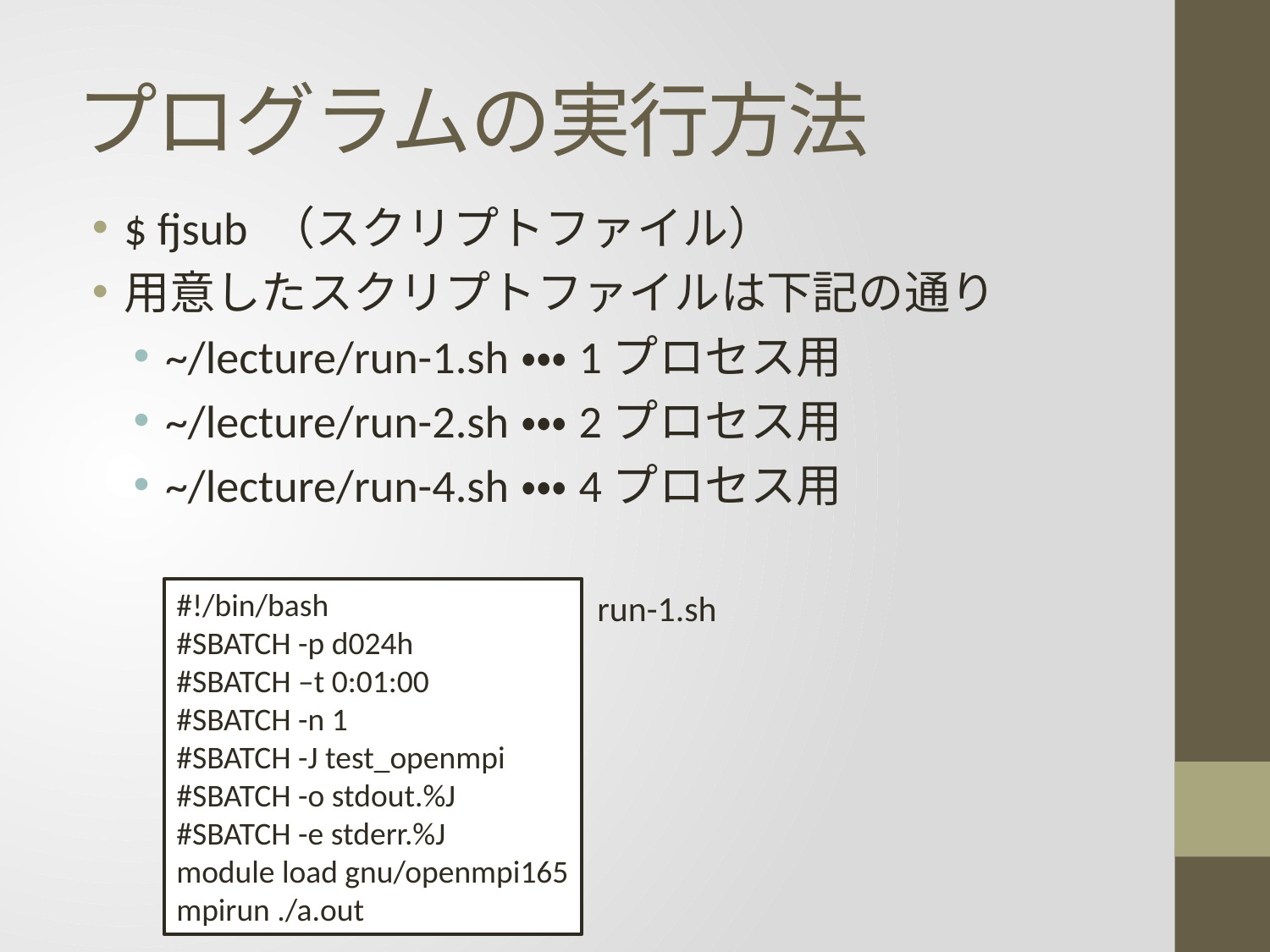

# プログラムの実行方法
$ fjsub （スクリプトファイル）
用意したスクリプトファイルは下記の通り
~/lecture/run-1.sh・・・1プロセス用
~/lecture/run-2.sh・・・2プロセス用
~/lecture/run-4.sh・・・4プロセス用
#!/bin/bash
#SBATCH -p d024h
#SBATCH –t 0:01:00
#SBATCH -n 1
#SBATCH -J test_openmpi
#SBATCH -o stdout.%J
#SBATCH -e stderr.%J
module load gnu/openmpi165
mpirun ./a.out
run-1.sh